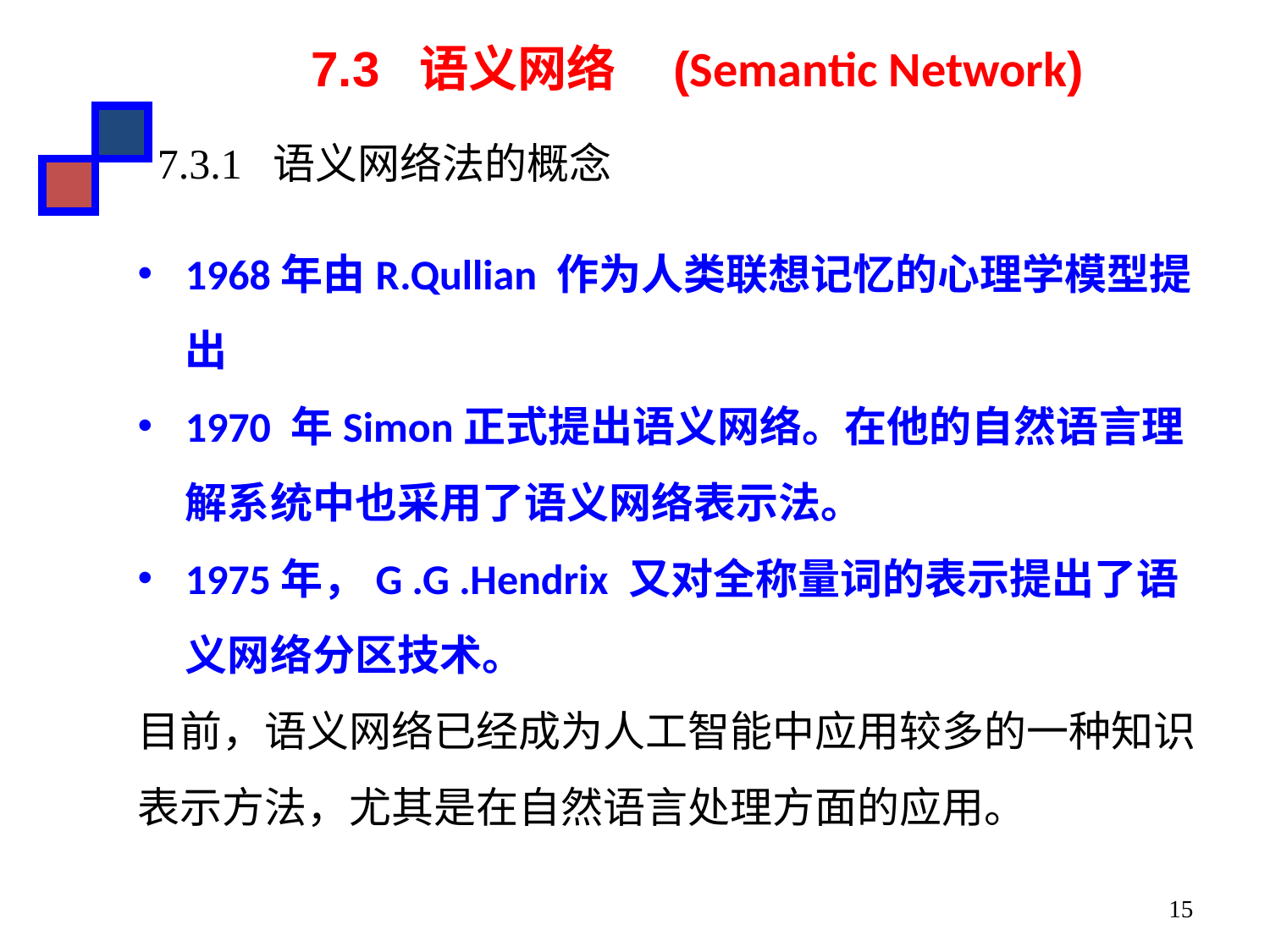

# 7.3  语义网络    (Semantic Network)
7.3.1  语义网络法的概念
1968年由R.Qullian 作为人类联想记忆的心理学模型提出
1970 年Simon正式提出语义网络。在他的自然语言理解系统中也采用了语义网络表示法。
1975年，G .G .Hendrix 又对全称量词的表示提出了语义网络分区技术。
目前，语义网络已经成为人工智能中应用较多的一种知识表示方法，尤其是在自然语言处理方面的应用。

15